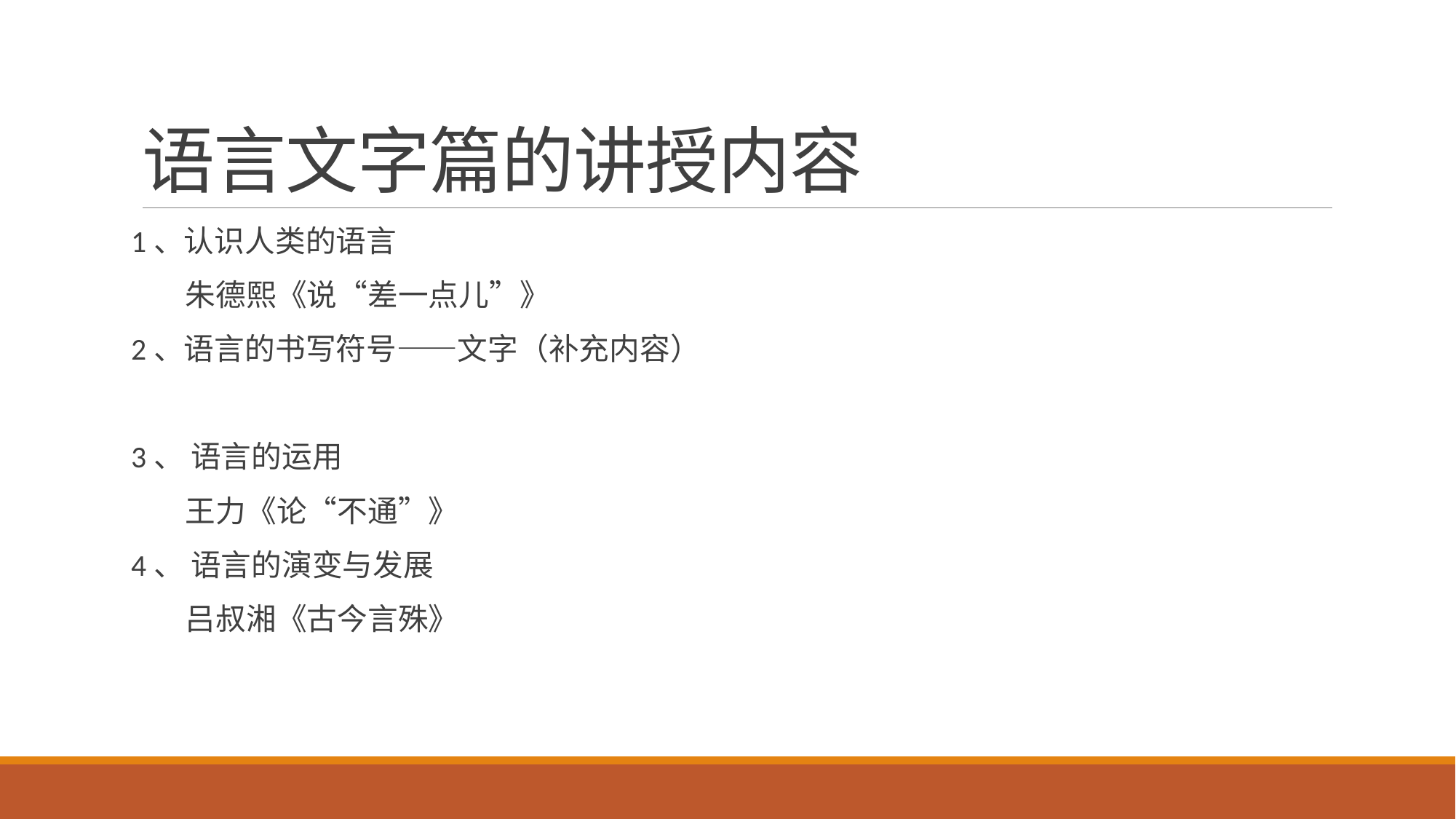

# 语言文字篇的讲授内容
1、认识人类的语言
       朱德熙《说“差一点儿”》
2、语言的书写符号——文字（补充内容）

3、 语言的运用
       王力《论“不通”》
4、 语言的演变与发展
       吕叔湘《古今言殊》